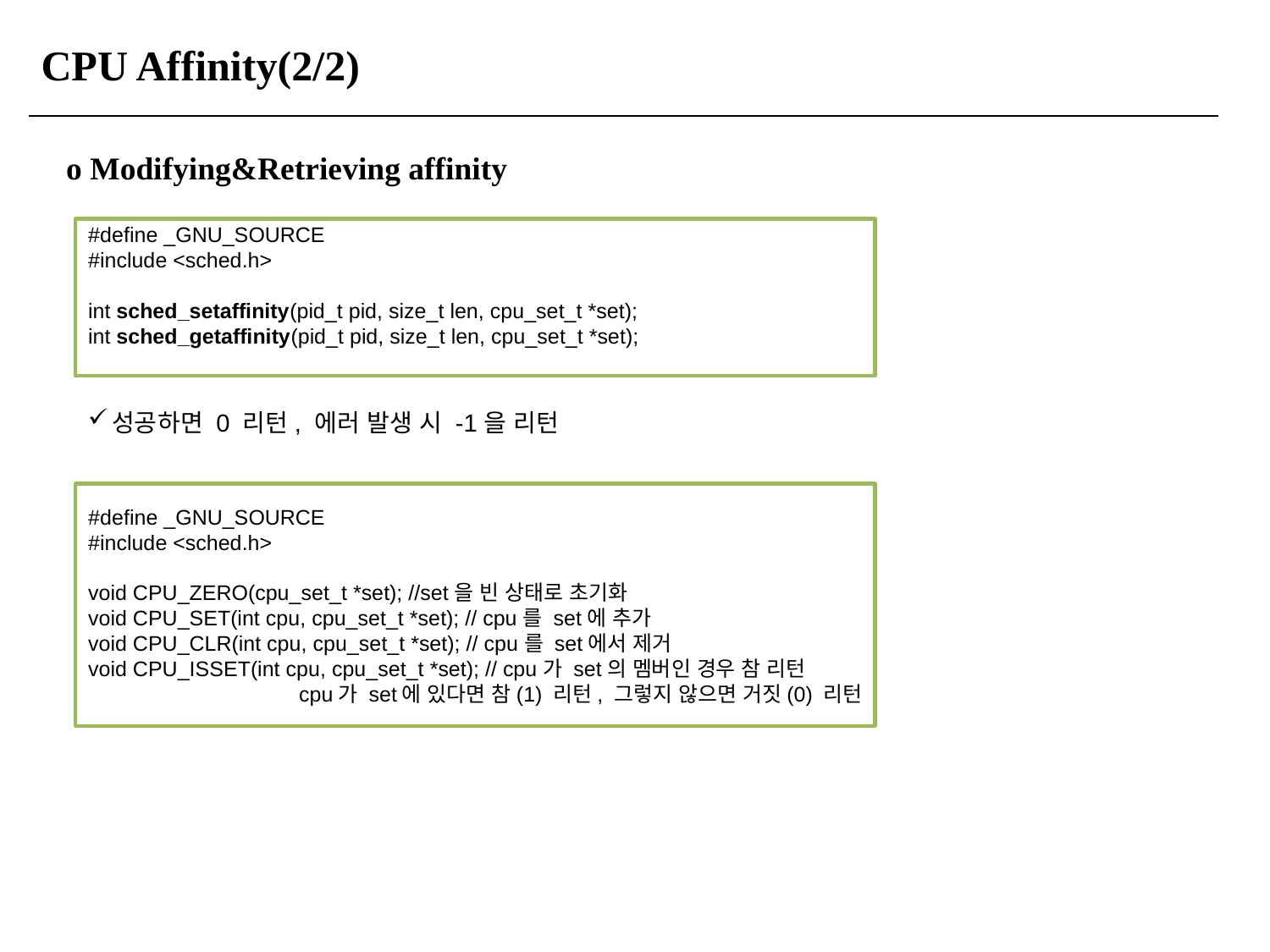

CPU Affinity(2/2)
o Modifying&Retrieving affinity
#define _GNU_SOURCE
#include <sched.h>

int sched_setaffinity(pid_t pid, size_t len, cpu_set_t *set);
int sched_getaffinity(pid_t pid, size_t len, cpu_set_t *set);

성공하면 0 리턴, 에러 발생 시 -1을 리턴
#define _GNU_SOURCE
#include <sched.h>

void CPU_ZERO(cpu_set_t *set); //set을 빈 상태로 초기화
void CPU_SET(int cpu, cpu_set_t *set); // cpu를 set에 추가
void CPU_CLR(int cpu, cpu_set_t *set); // cpu를 set에서 제거
void CPU_ISSET(int cpu, cpu_set_t *set); // cpu가 set의 멤버인 경우 참 리턴
cpu가 set에 있다면 참(1) 리턴, 그렇지 않으면 거짓(0) 리턴